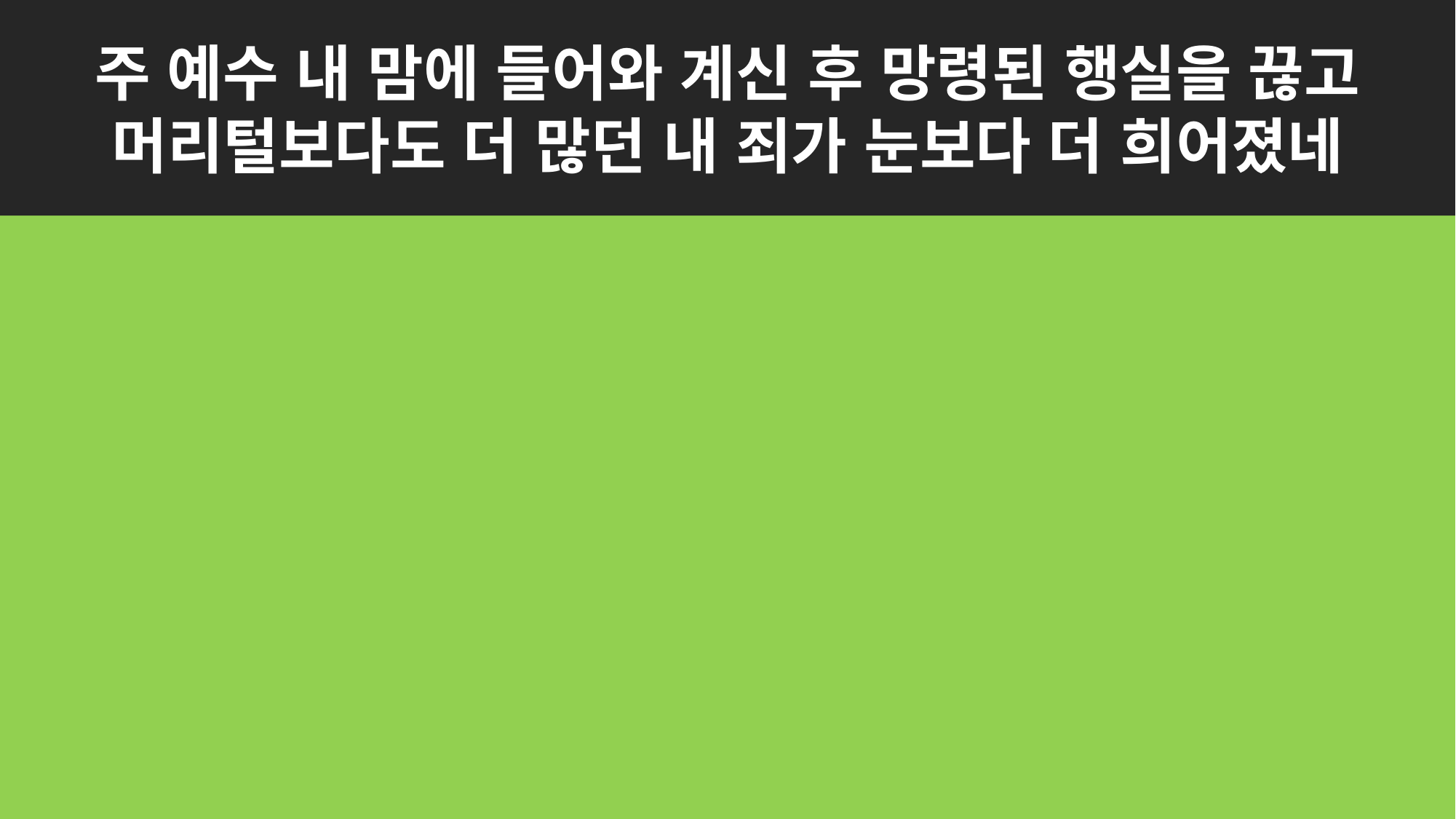

주 예수 내 맘에 들어와 계신 후 망령된 행실을 끊고
머리털보다도 더 많던 내 죄가 눈보다 더 희어졌네